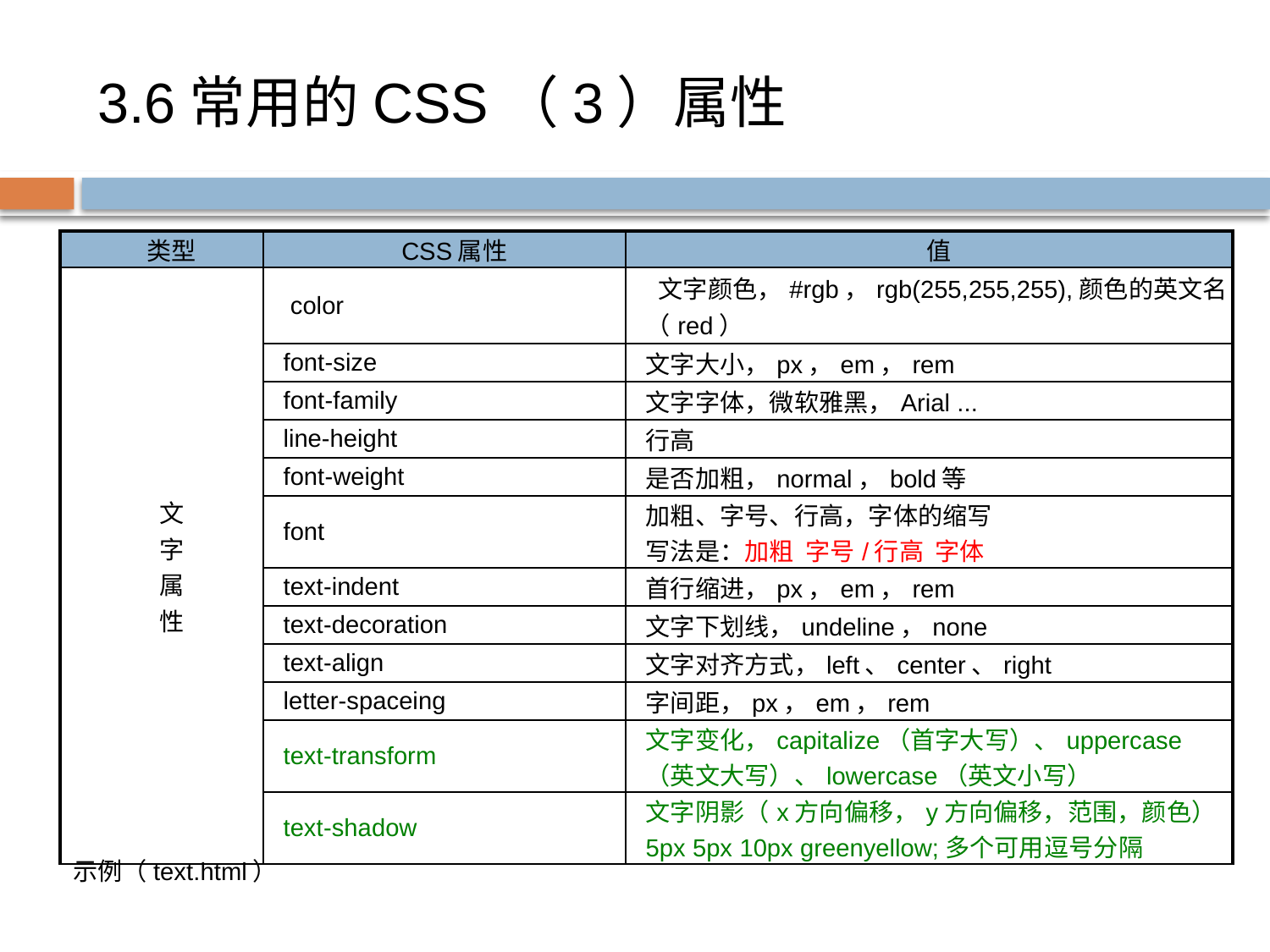

# 3.6常用的CSS（3）属性
| 类型 | CSS属性 | 值 |
| --- | --- | --- |
| 文 字 属 性 | color | 文字颜色，#rgb，rgb(255,255,255),颜色的英文名（red） |
|  | font-size | 文字大小，px，em，rem |
|  | font-family | 文字字体，微软雅黑，Arial ... |
|  | line-height | 行高 |
|  | font-weight | 是否加粗，normal，bold等 |
|  | font | 加粗、字号、行高，字体的缩写 写法是：加粗 字号/行高 字体 |
|  | text-indent | 首行缩进，px，em，rem |
|  | text-decoration | 文字下划线，undeline，none |
|  | text-align | 文字对齐方式，left、center、right |
|  | letter-spaceing | 字间距，px，em，rem |
|  | text-transform | 文字变化，capitalize（首字大写）、uppercase（英文大写）、lowercase（英文小写） |
|  | text-shadow | 文字阴影（x方向偏移，y方向偏移，范围，颜色）5px 5px 10px greenyellow;多个可用逗号分隔 |
示例（text.html）